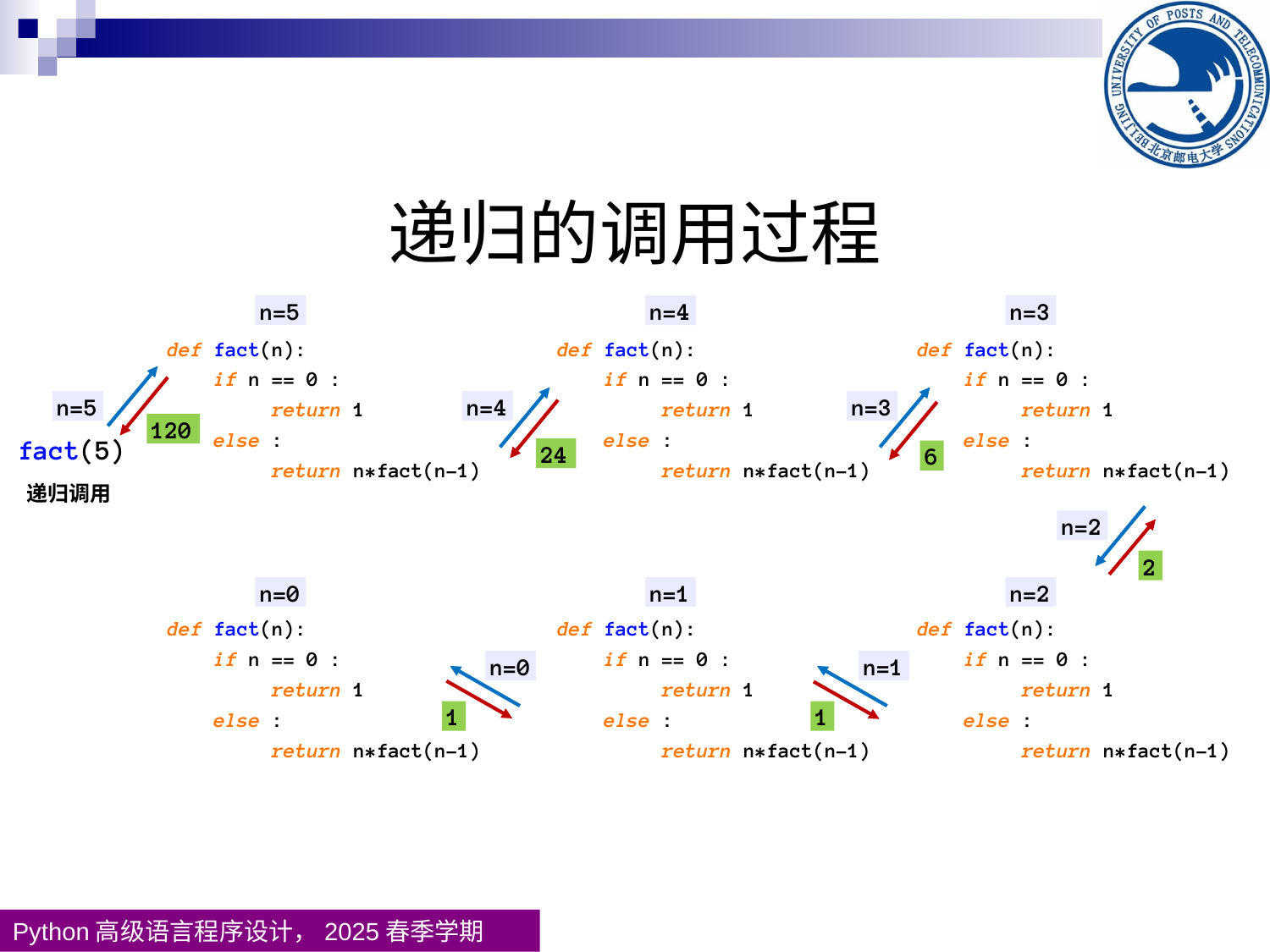

递归的调用过程
n=5
n=3
n=4
def fact(n):
    if n == 0 :
         return 1
    else :
         return n*fact(n-1)
def fact(n):
    if n == 0 :
         return 1
    else :
         return n*fact(n-1)
def fact(n):
    if n == 0 :
         return 1
    else :
         return n*fact(n-1)
n=5
n=4
n=3
120
fact(5)
24
6
递归调用
n=2
2
n=0
n=1
n=2
def fact(n):
    if n == 0 :
         return 1
    else :
         return n*fact(n-1)
def fact(n):
    if n == 0 :
         return 1
    else :
         return n*fact(n-1)
def fact(n):
    if n == 0 :
         return 1
    else :
         return n*fact(n-1)
n=0
n=1
1
1